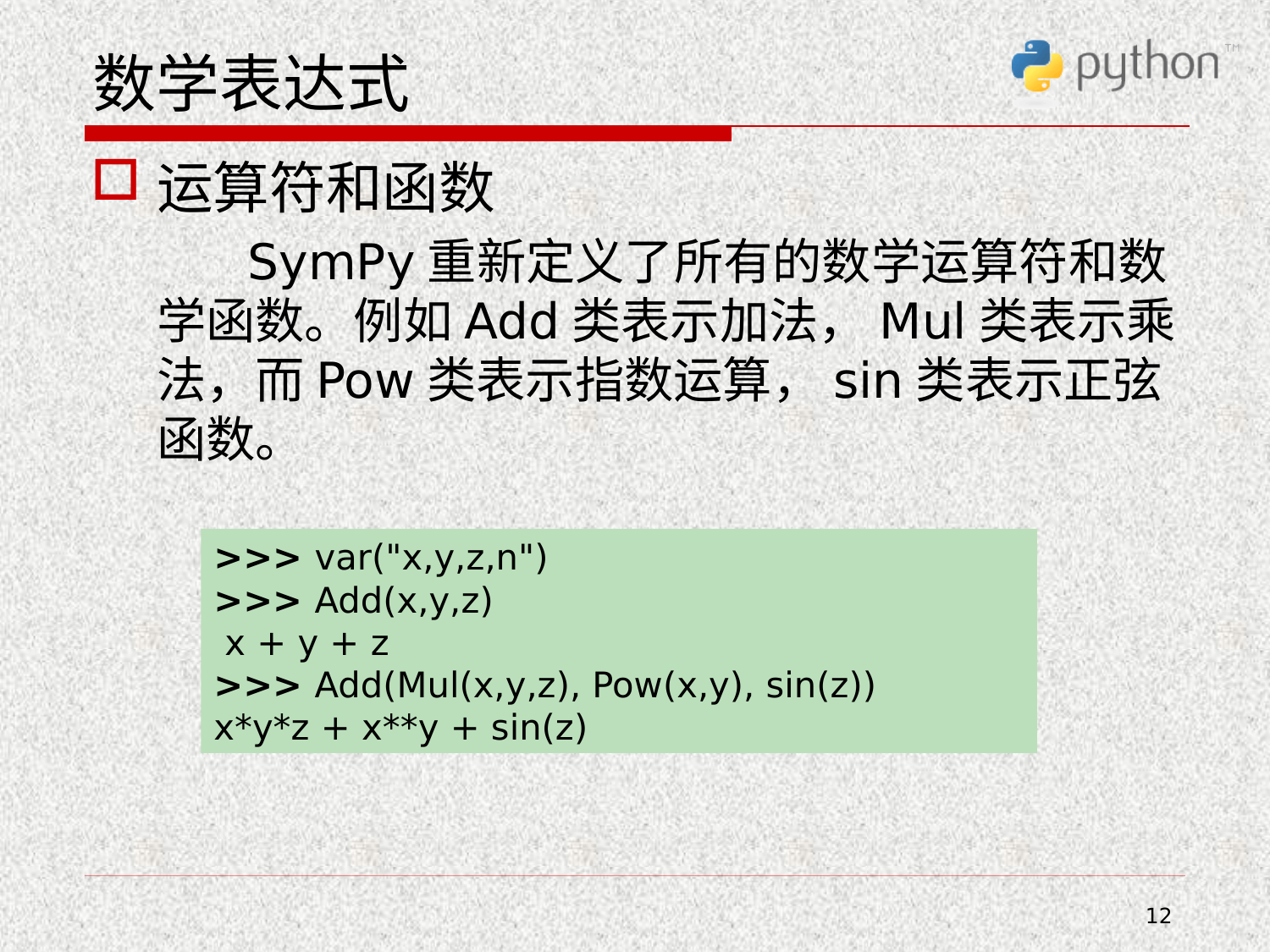

# 数学表达式
运算符和函数
          SymPy重新定义了所有的数学运算符和数学函数。例如Add类表示加法，Mul类表示乘法，而Pow类表示指数运算，sin类表示正弦函数。

>>> var("x,y,z,n")
>>> Add(x,y,z)
 x + y + z
>>> Add(Mul(x,y,z), Pow(x,y), sin(z))
x*y*z + x**y + sin(z)
12